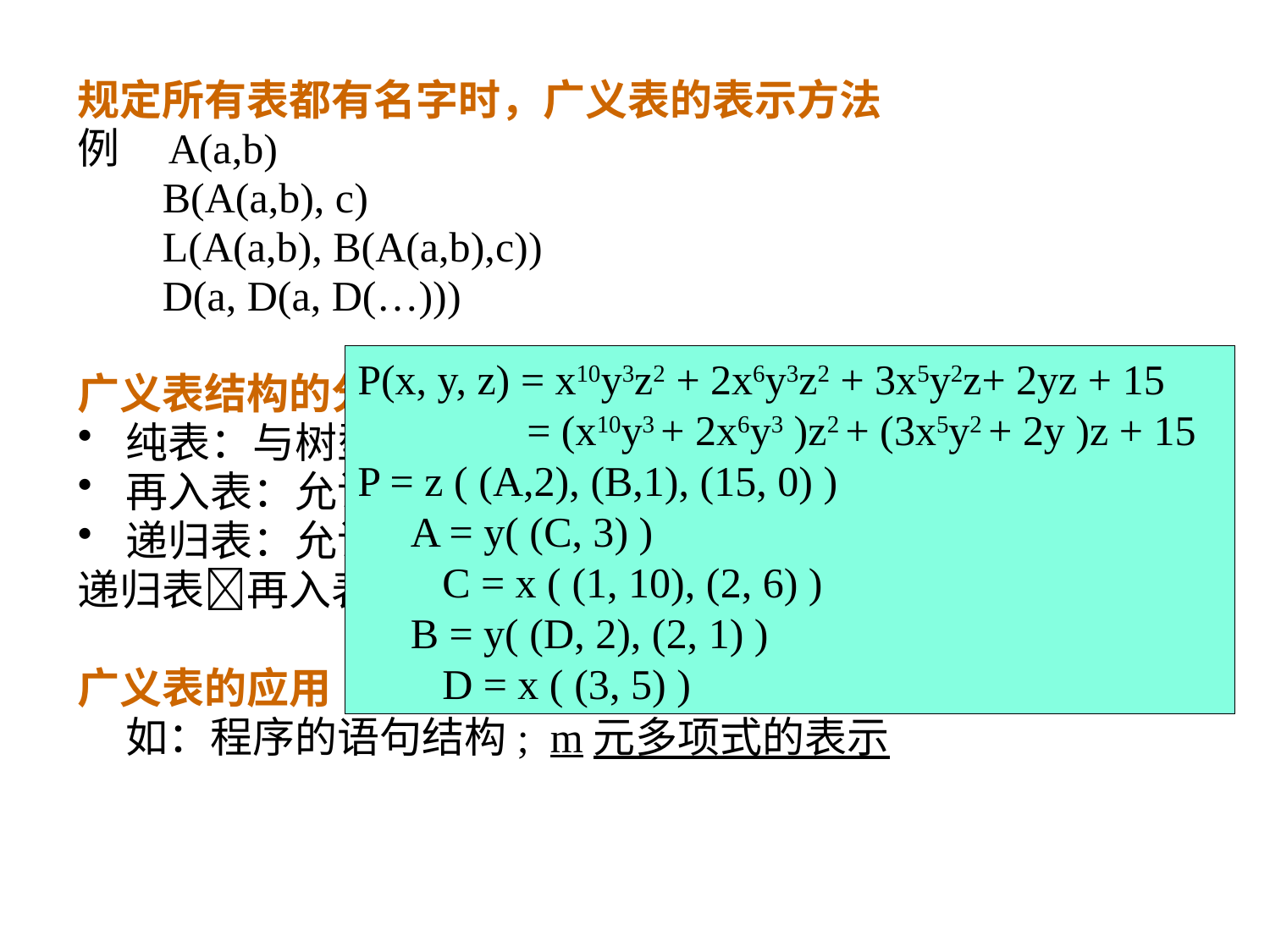

规定所有表都有名字时，广义表的表示方法
例    A(a,b)
        B(A(a,b), c)
        L(A(a,b), B(A(a,b),c))
        D(a, D(a, D(…)))

广义表结构的分类
纯表：与树型结构对应的广义表。
再入表：允许结点共享的广义表。
递归表：允许递归的广义表。
递归表⊃再入表⊃纯表⊃线性表

广义表的应用
    如：程序的语句结构;  m元多项式的表示
P(x, y, z) = x10y3z2 + 2x6y3z2 + 3x5y2z+ 2yz + 15
                = (x10y3 + 2x6y3 )z2 + (3x5y2 + 2y )z + 15
P = z ( (A,2), (B,1), (15, 0) )
     A = y( (C, 3) )
        C = x ( (1, 10), (2, 6) )
     B = y( (D, 2), (2, 1) )
        D = x ( (3, 5) )